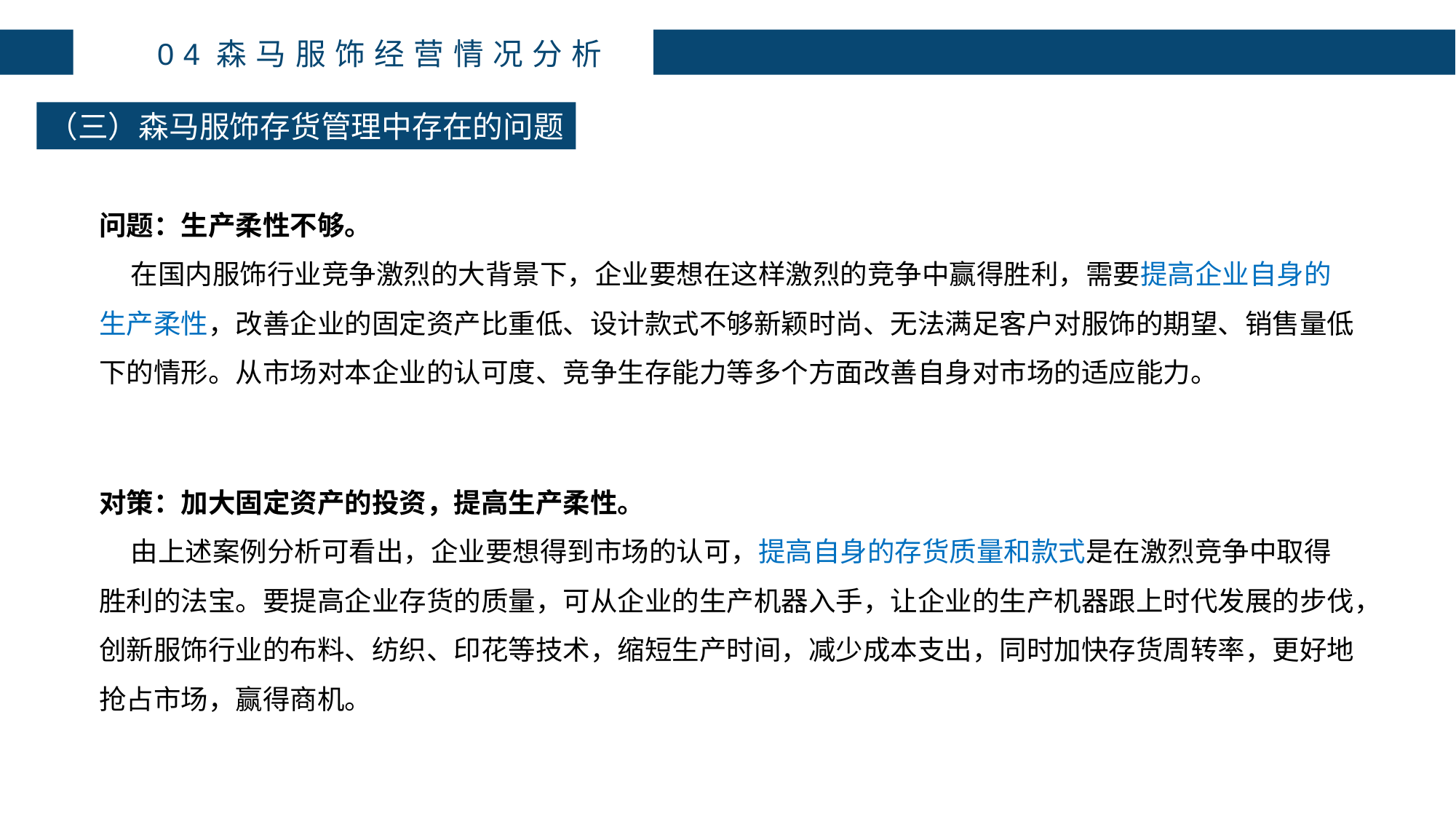

04森马服饰经营情况分析

（三）森马服饰存货管理中存在的问题
问题：生产柔性不够。
    在国内服饰行业竞争激烈的大背景下，企业要想在这样激烈的竞争中赢得胜利，需要提高企业自身的生产柔性，改善企业的固定资产比重低、设计款式不够新颖时尚、无法满足客户对服饰的期望、销售量低下的情形。从市场对本企业的认可度、竞争生存能力等多个方面改善自身对市场的适应能力。
对策：加大固定资产的投资，提高生产柔性。
    由上述案例分析可看出，企业要想得到市场的认可，提高自身的存货质量和款式是在激烈竞争中取得胜利的法宝。要提高企业存货的质量，可从企业的生产机器入手，让企业的生产机器跟上时代发展的步伐，创新服饰行业的布料、纺织、印花等技术，缩短生产时间，减少成本支出，同时加快存货周转率，更好地抢占市场，赢得商机。